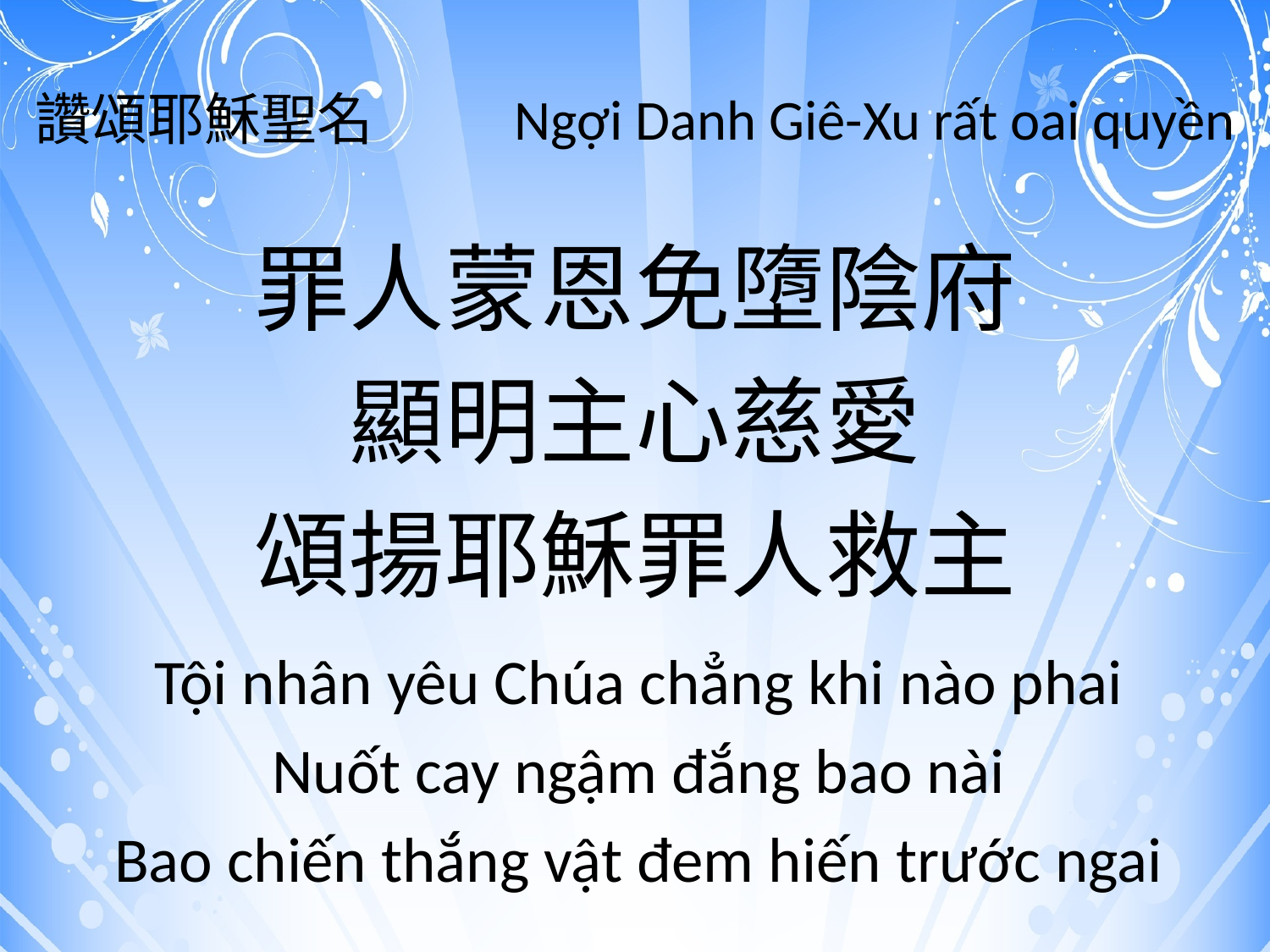

# 讚頌耶穌聖名          Ngợi Danh Giê-Xu rất oai quyền
罪人蒙恩免墮陰府
顯明主心慈愛
頌揚耶穌罪人救主
Tội nhân yêu Chúa chẳng khi nào phai
Nuốt cay ngậm đắng bao nài
Bao chiến thắng vật đem hiến trước ngai